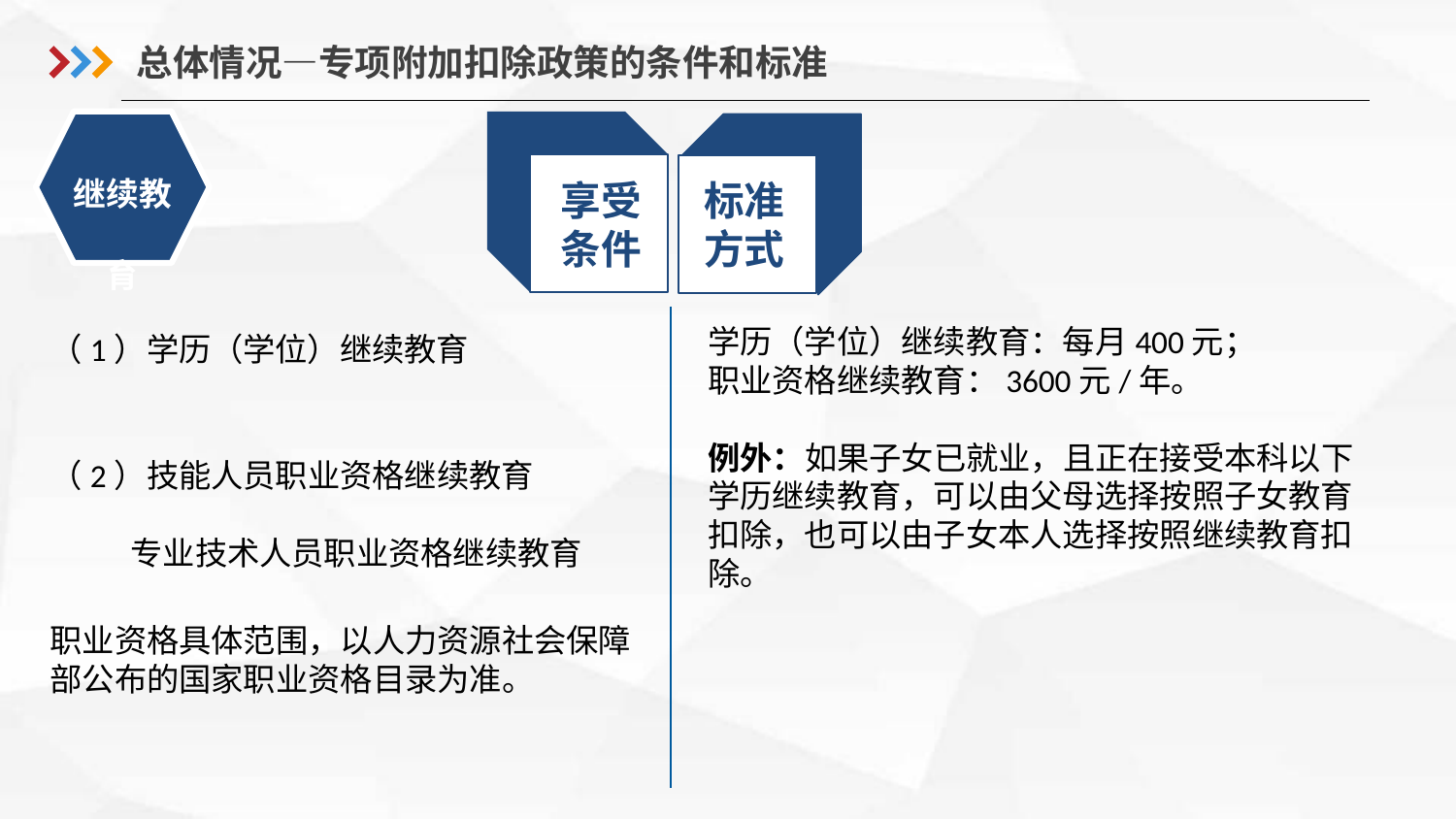

总体情况—专项附加扣除政策的条件和标准

继续教育

享受
条件

标准
方式
学历（学位）继续教育：每月400元；
职业资格继续教育：3600元/年。

例外：如果子女已就业，且正在接受本科以下学历继续教育，可以由父母选择按照子女教育扣除，也可以由子女本人选择按照继续教育扣除。
（1）学历（学位）继续教育

（2）技能人员职业资格继续教育

          专业技术人员职业资格继续教育

职业资格具体范围，以人力资源社会保障部公布的国家职业资格目录为准。